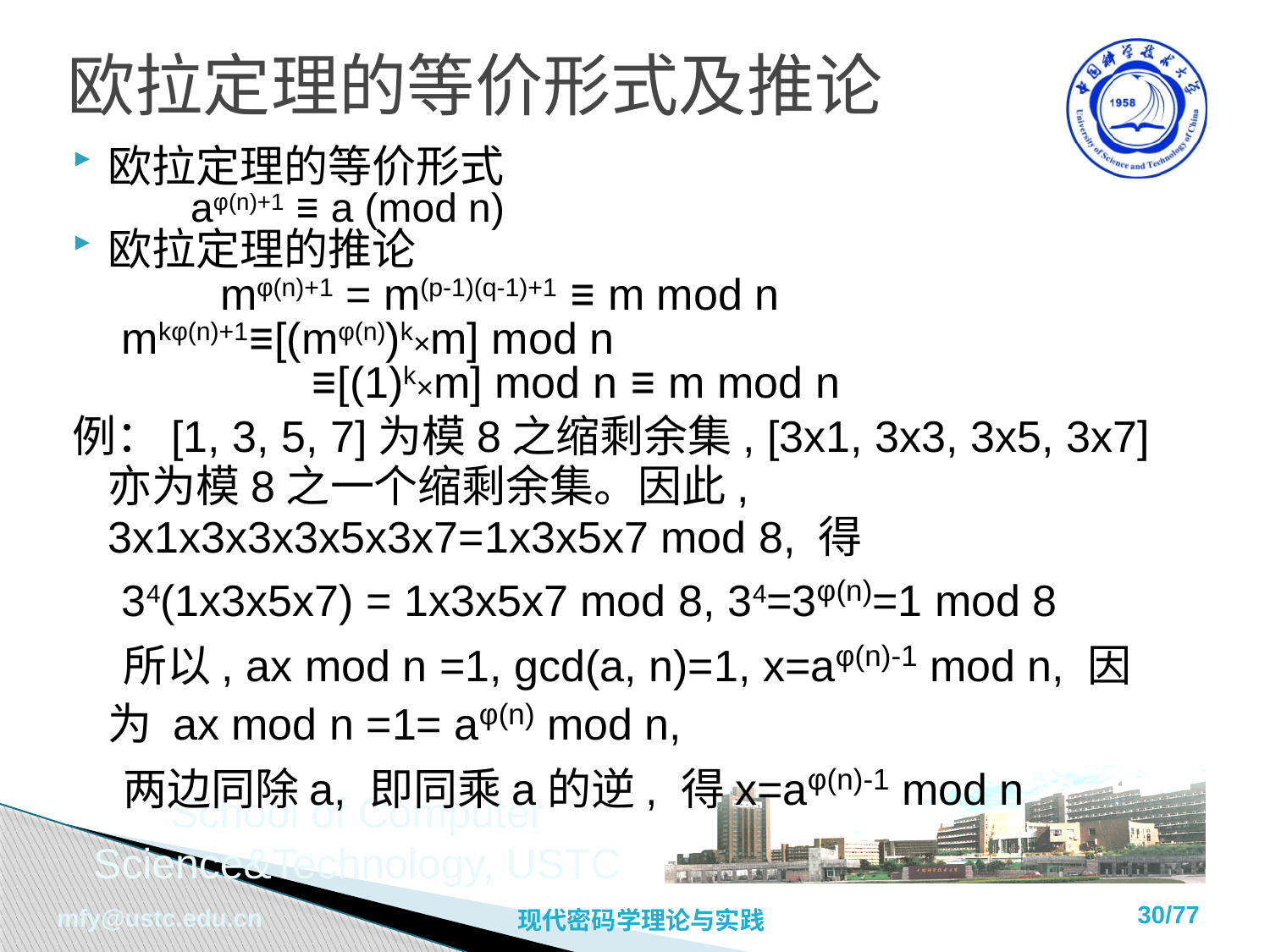

# 欧拉定理的等价形式及推论
欧拉定理的等价形式
       aφ(n)+1 ≡ a (mod n)
欧拉定理的推论
            mφ(n)+1 = m(p-1)(q-1)+1 ≡ m mod n
    mkφ(n)+1≡[(mφ(n))k×m] mod n
         ≡[(1)k×m] mod n ≡ m mod n
例：[1, 3, 5, 7]为模8之缩剩余集, [3x1, 3x3, 3x5, 3x7]亦为模8之一个缩剩余集。因此, 3x1x3x3x3x5x3x7=1x3x5x7 mod 8, 得
    34(1x3x5x7) = 1x3x5x7 mod 8, 34=3φ(n)=1 mod 8
    所以, ax mod n =1, gcd(a, n)=1, x=aφ(n)-1 mod n, 因为 ax mod n =1= aφ(n) mod n,
    两边同除a, 即同乘a的逆, 得x=aφ(n)-1 mod n